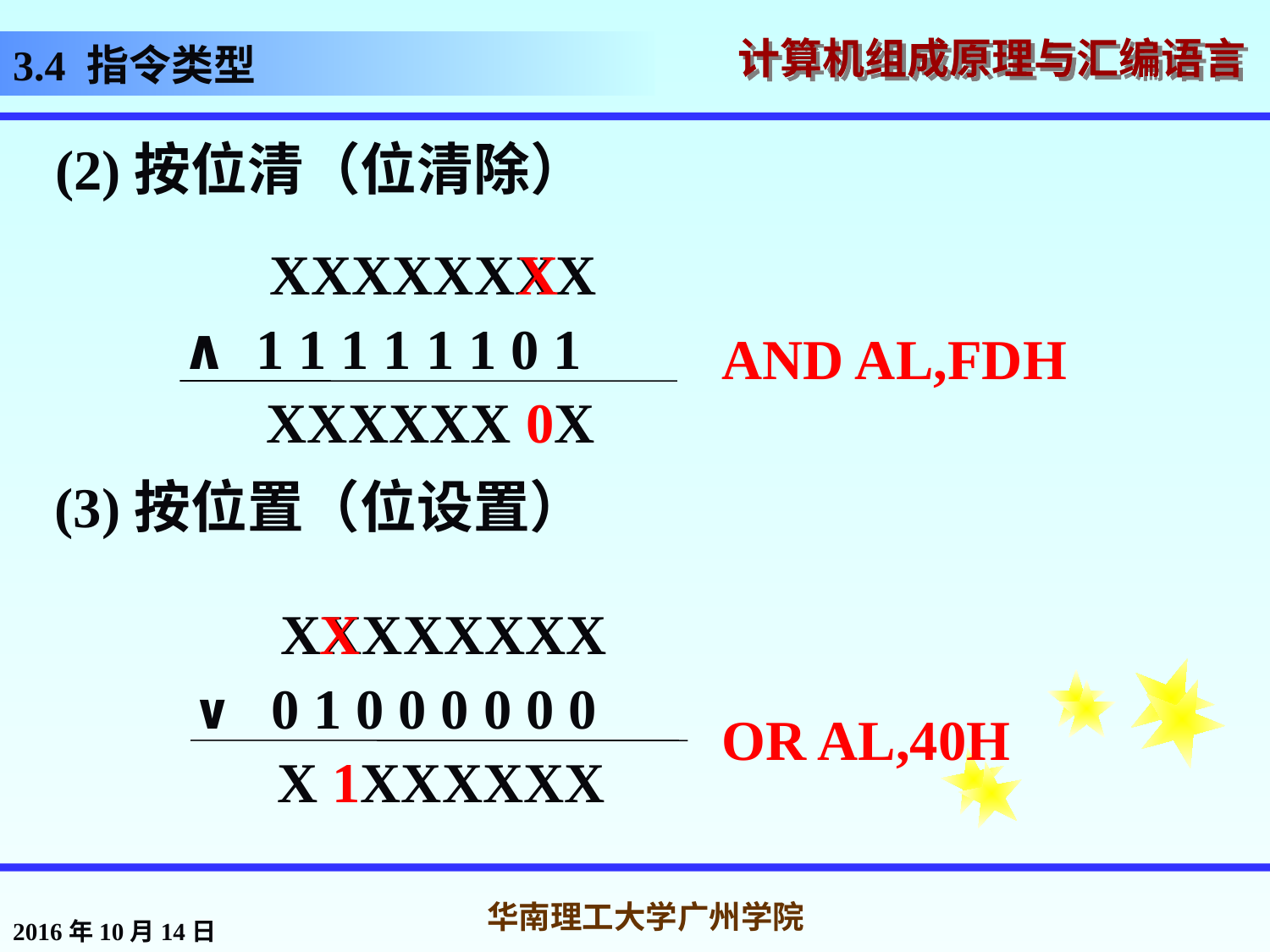

# 3.4 指令类型
(2)按位清（位清除）
 XXXXXXXX
X
∧  1 1 1 1 1 1 0 1
AND AL,FDH

XXXXXX 0X
(3)按位置（位设置）
 XXXXXXXX
X
∨   0 1 0 0 0 0 0 0
OR AL,40H

X 1XXXXXX
2016年10月14日
华南理工大学广州学院